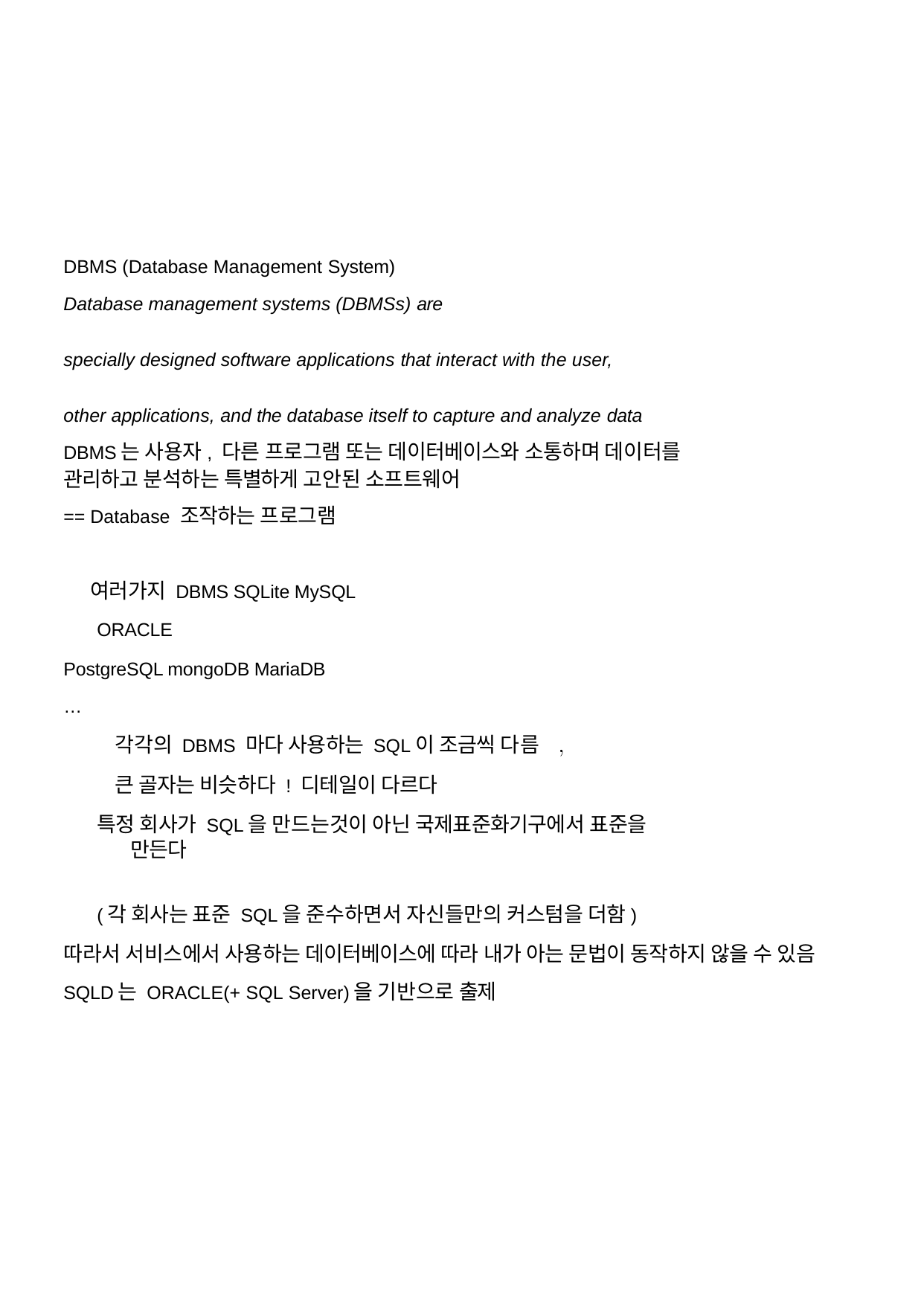

DBMS (Database Management System)
Database management systems (DBMSs) are
specially designed software applications that interact with the user, other applications, and the database itself to capture and analyze data
DBMS는 사용자, 다른 프로그램 또는 데이터베이스와 소통하며 데이터를 관리하고 분석하는 특별하게 고안된 소프트웨어
== Database 조작하는 프로그램

     여러가지 DBMS SQLite MySQL ORACLE
PostgreSQL mongoDB MariaDB
…
          각각의 DBMS 마다 사용하는 SQL이 조금씩 다름  ,
        큰 골자는 비슷하다 ! 디테일이 다르다
특정 회사가 SQL을 만드는것이 아닌 국제표준화기구에서 표준을 만든다

(각 회사는 표준 SQL을 준수하면서 자신들만의 커스텀을 더함)
따라서 서비스에서 사용하는 데이터베이스에 따라 내가 아는 문법이 동작하지 않을 수 있음
SQLD는 ORACLE(+ SQL Server)을 기반으로 출제